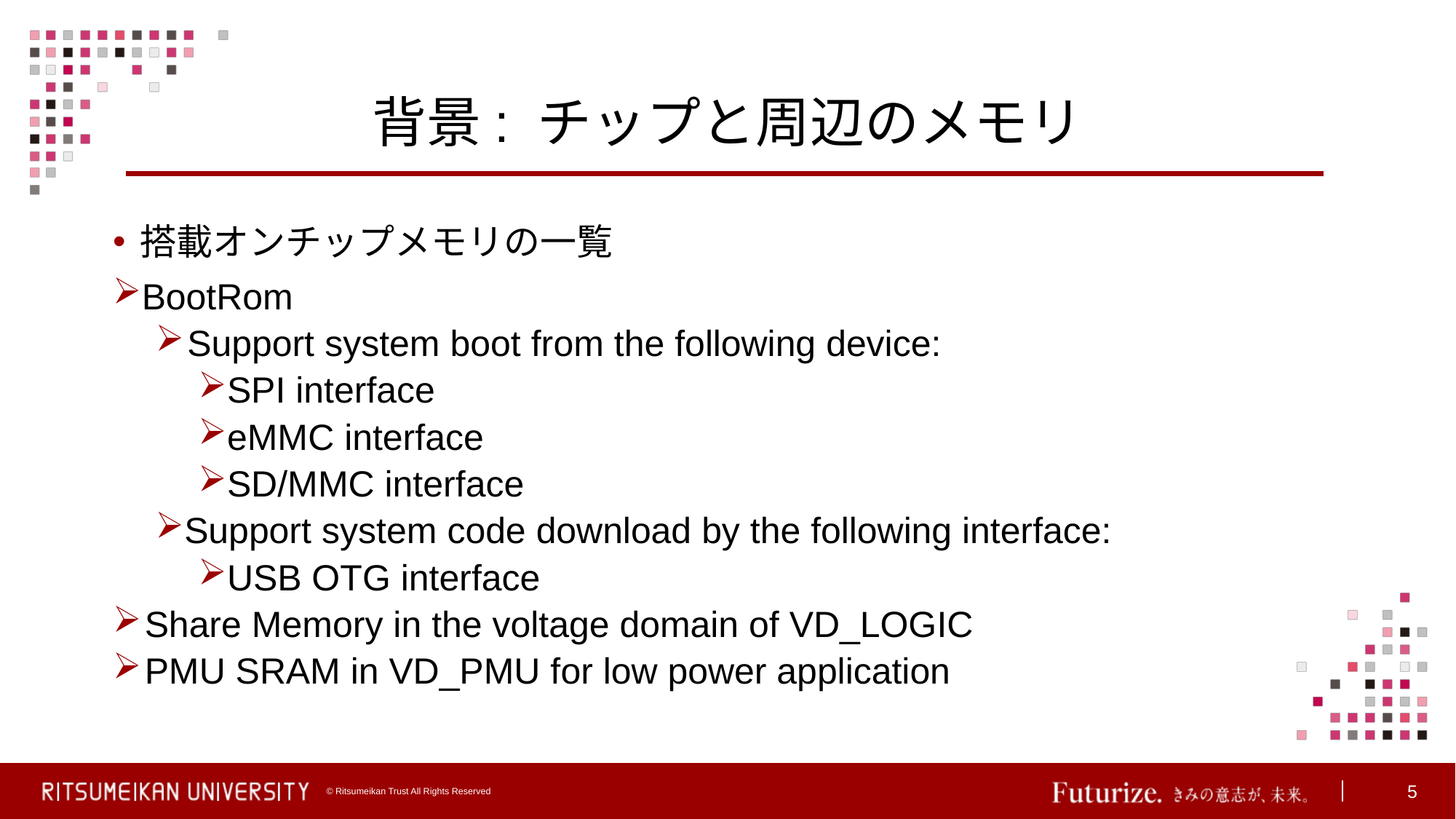

# 背景: チップと周辺のメモリ
搭載オンチップメモリの一覧
BootRom
Support system boot from the following device:
SPI interface
eMMC interface
SD/MMC interface
Support system code download by the following interface:
USB OTG interface
Share Memory in the voltage domain of VD_LOGIC
PMU SRAM in VD_PMU for low power application